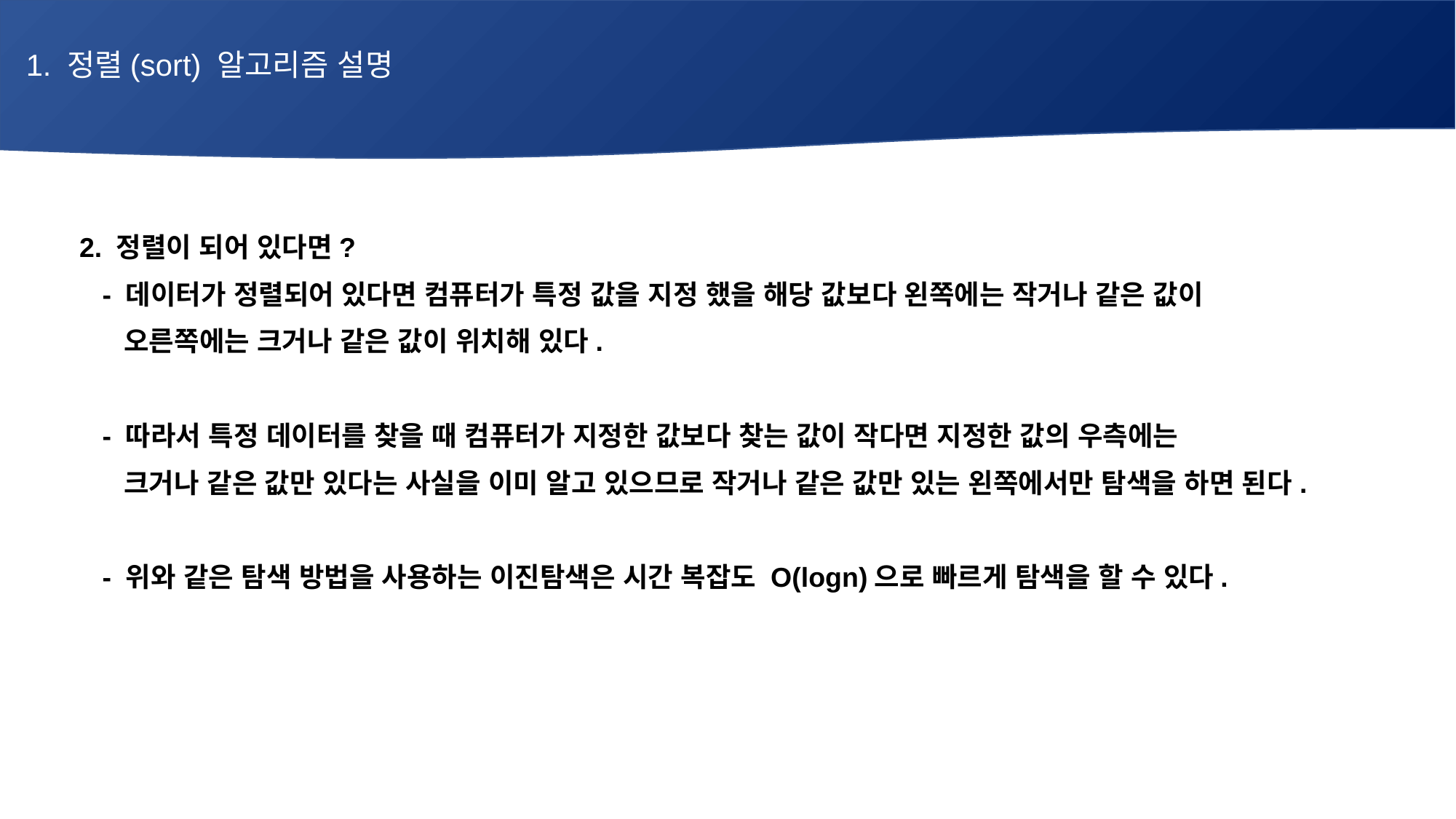

1. 정렬(sort) 알고리즘 설명
# 매주 1 과제 LV2
  2. 정렬이 되어 있다면?
     - 데이터가 정렬되어 있다면 컴퓨터가 특정 값을 지정 했을 해당 값보다 왼쪽에는 작거나 같은 값이
       오른쪽에는 크거나 같은 값이 위치해 있다.

     - 따라서 특정 데이터를 찾을 때 컴퓨터가 지정한 값보다 찾는 값이 작다면 지정한 값의 우측에는
       크거나 같은 값만 있다는 사실을 이미 알고 있으므로 작거나 같은 값만 있는 왼쪽에서만 탐색을 하면 된다.

     - 위와 같은 탐색 방법을 사용하는 이진탐색은 시간 복잡도 O(logn)으로 빠르게 탐색을 할 수 있다.